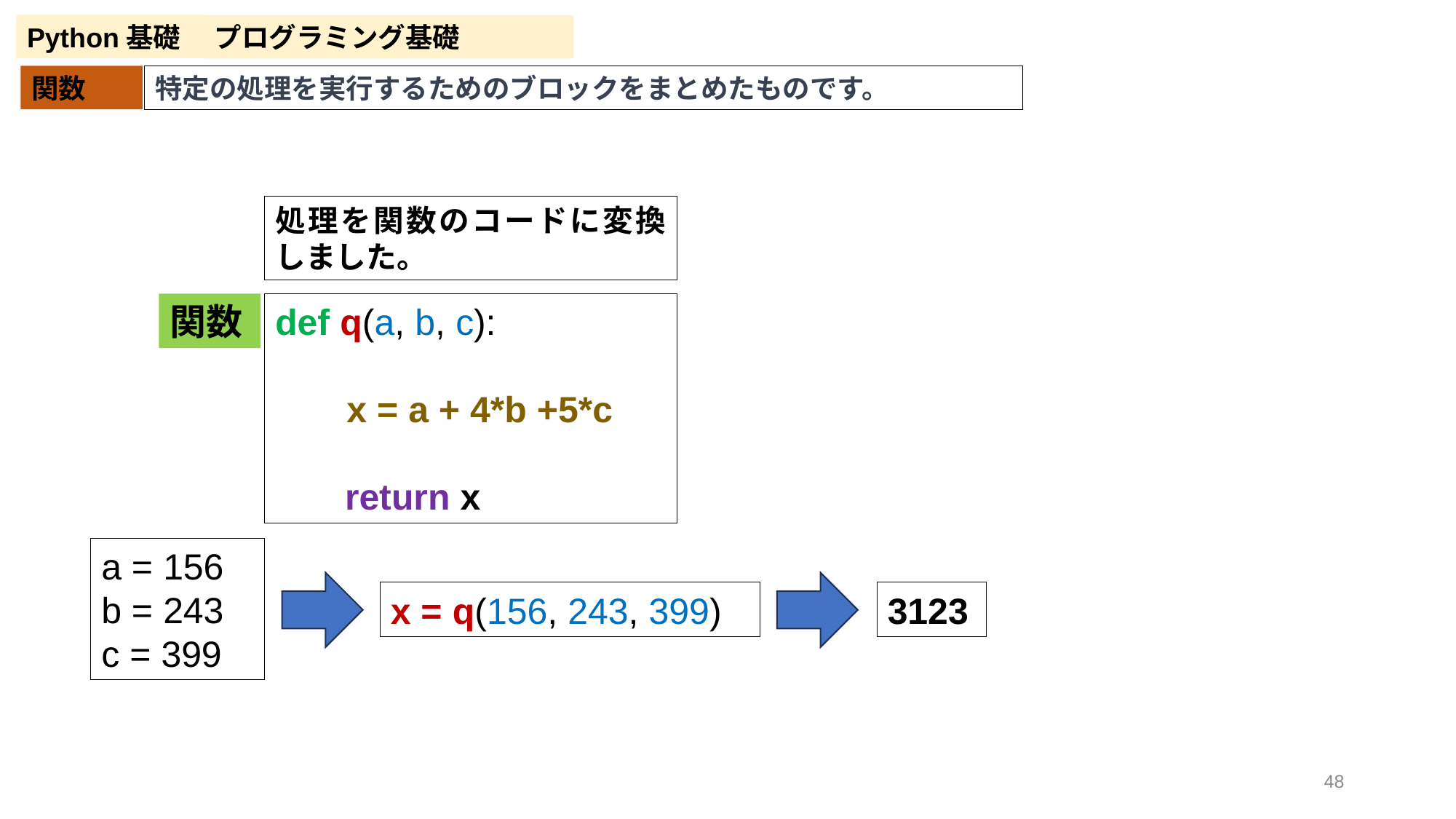

Python基礎
プログラミング基礎
関数
特定の処理を実行するためのブロックをまとめたものです。
処理を関数のコードに変換しました。
関数
def q(a, b, c):

       x = a + 4*b +5*c

　   return x
a = 156
b = 243
c = 399

x = q(156, 243, 399)
3123
48